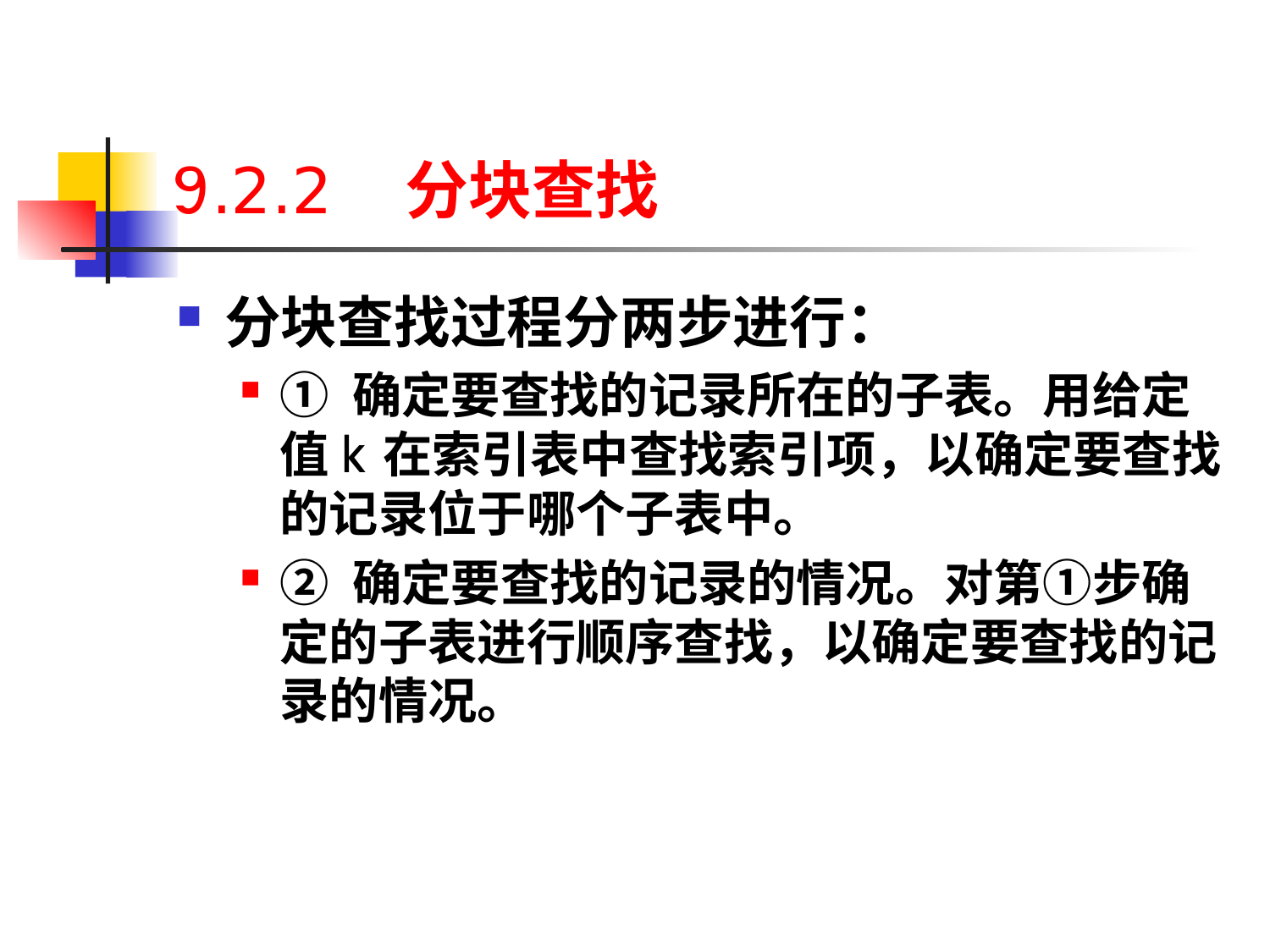

# 9.2.2   分块查找
分块查找过程分两步进行：
① 确定要查找的记录所在的子表。用给定值k在索引表中查找索引项，以确定要查找的记录位于哪个子表中。
② 确定要查找的记录的情况。对第①步确定的子表进行顺序查找，以确定要查找的记录的情况。